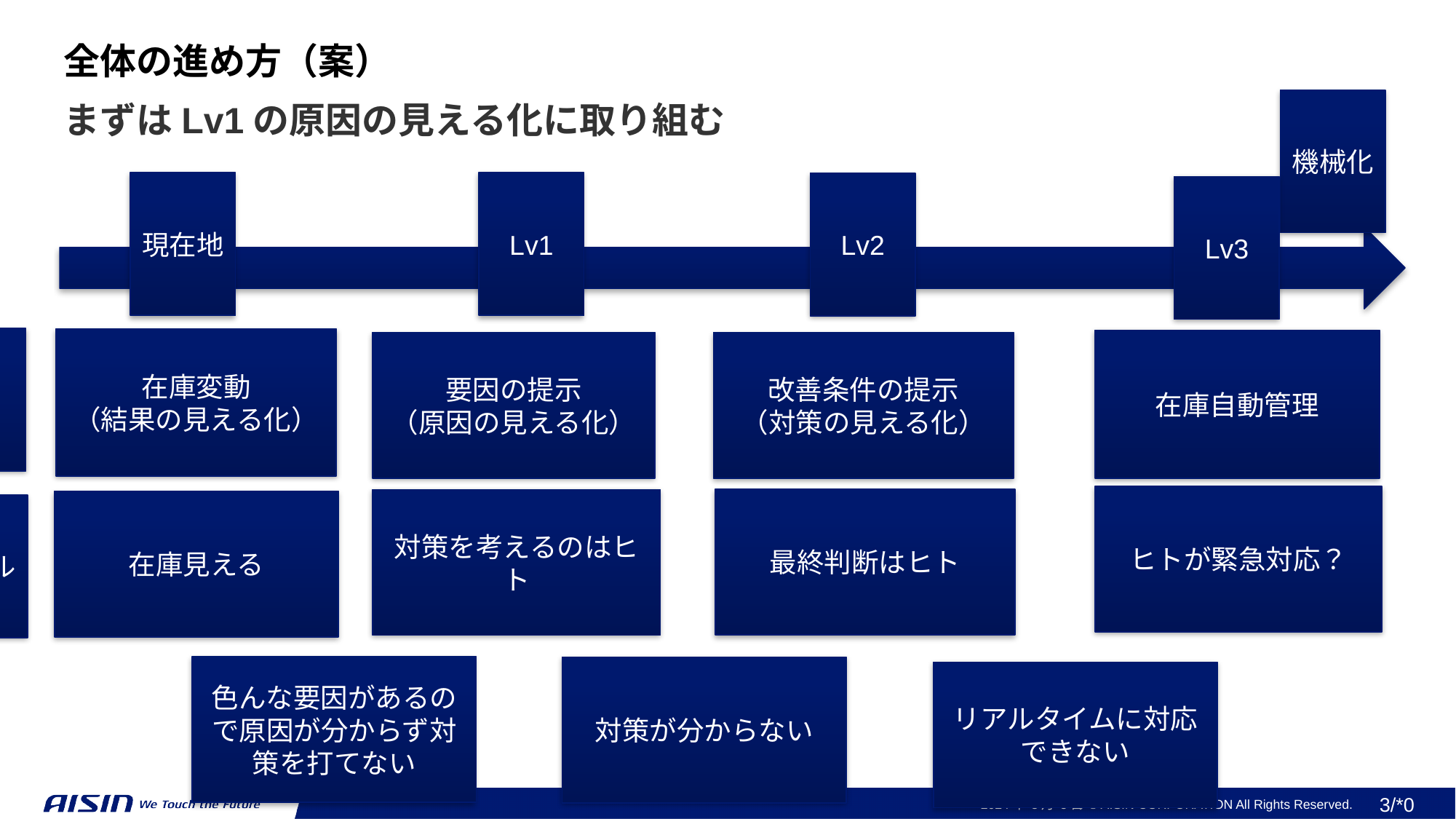

全体の進め方（案）
機械化
まずはLv1の原因の見える化に取り組む
現在地
Lv1
Lv2
Lv3

内容
在庫変動
（結果の見える化）
在庫自動管理
要因の提示
（原因の見える化）
改善条件の提示
（対策の見える化）
ヒトが緊急対応？
最終判断はヒト
対策を考えるのはヒト
在庫見える
ゴール
色んな要因があるので原因が分からず対策を打てない
対策が分からない
リアルタイムに対応できない
2024年 3月 5日